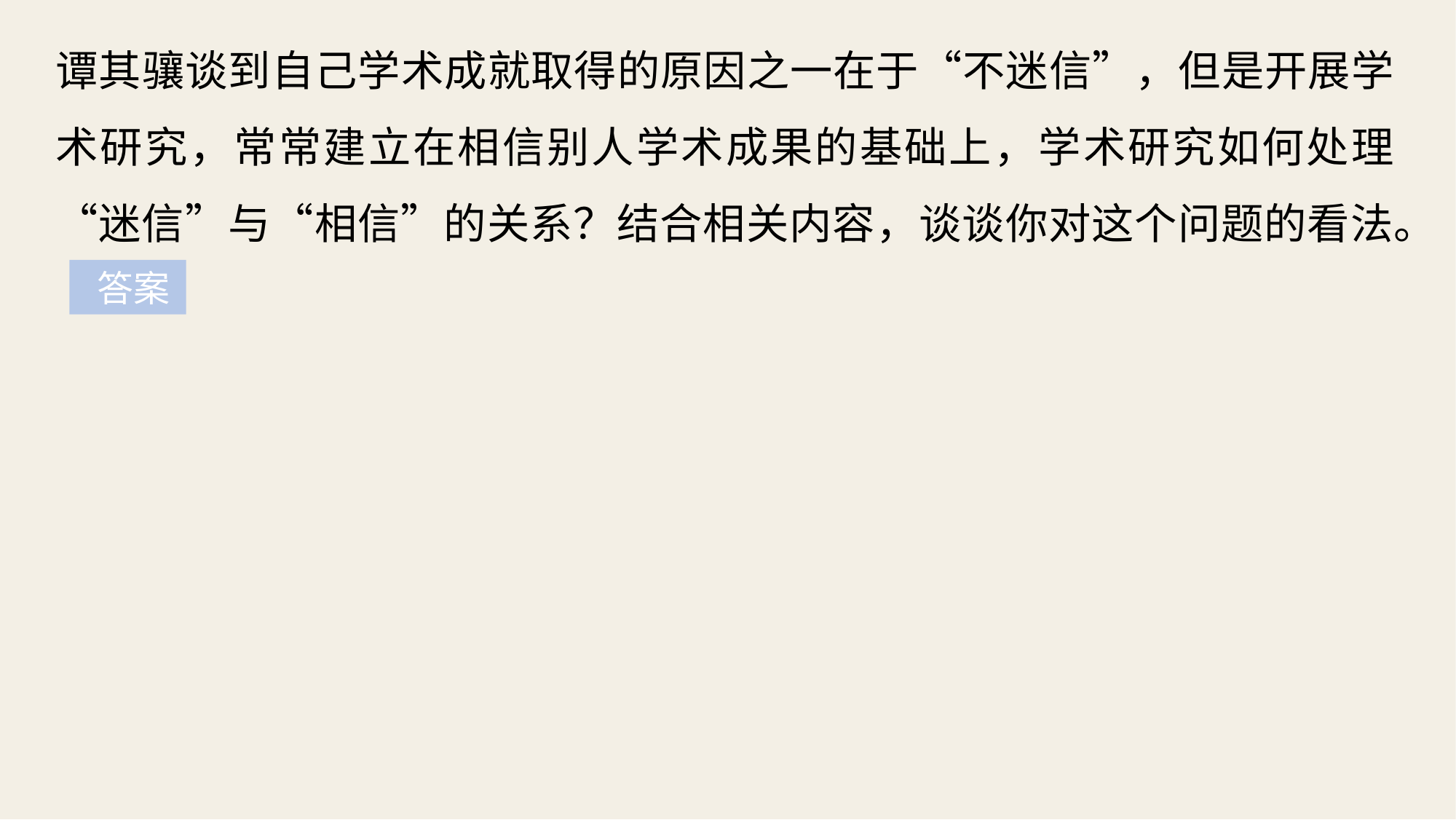

谭其骧谈到自己学术成就取得的原因之一在于“不迷信”，但是开展学术研究，常常建立在相信别人学术成果的基础上，学术研究如何处理“迷信”与“相信”的关系？结合相关内容，谈谈你对这个问题的看法。
 答案